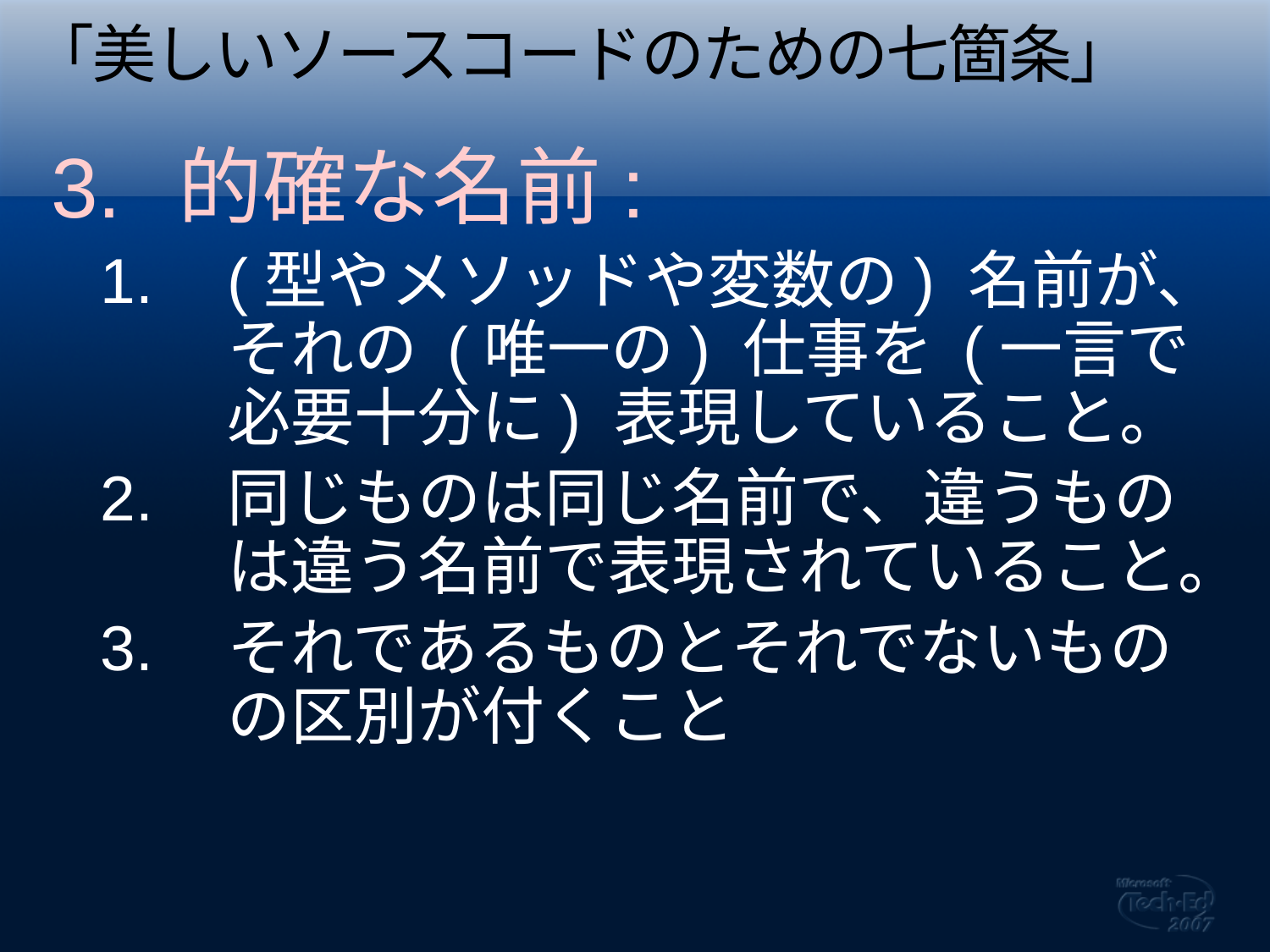

# 「美しいソースコードのための七箇条」
的確な名前:
(型やメソッドや変数の) 名前が、それの (唯一の) 仕事を (一言で必要十分に) 表現していること。
同じものは同じ名前で、違うものは違う名前で表現されていること。
それであるものとそれでないものの区別が付くこと